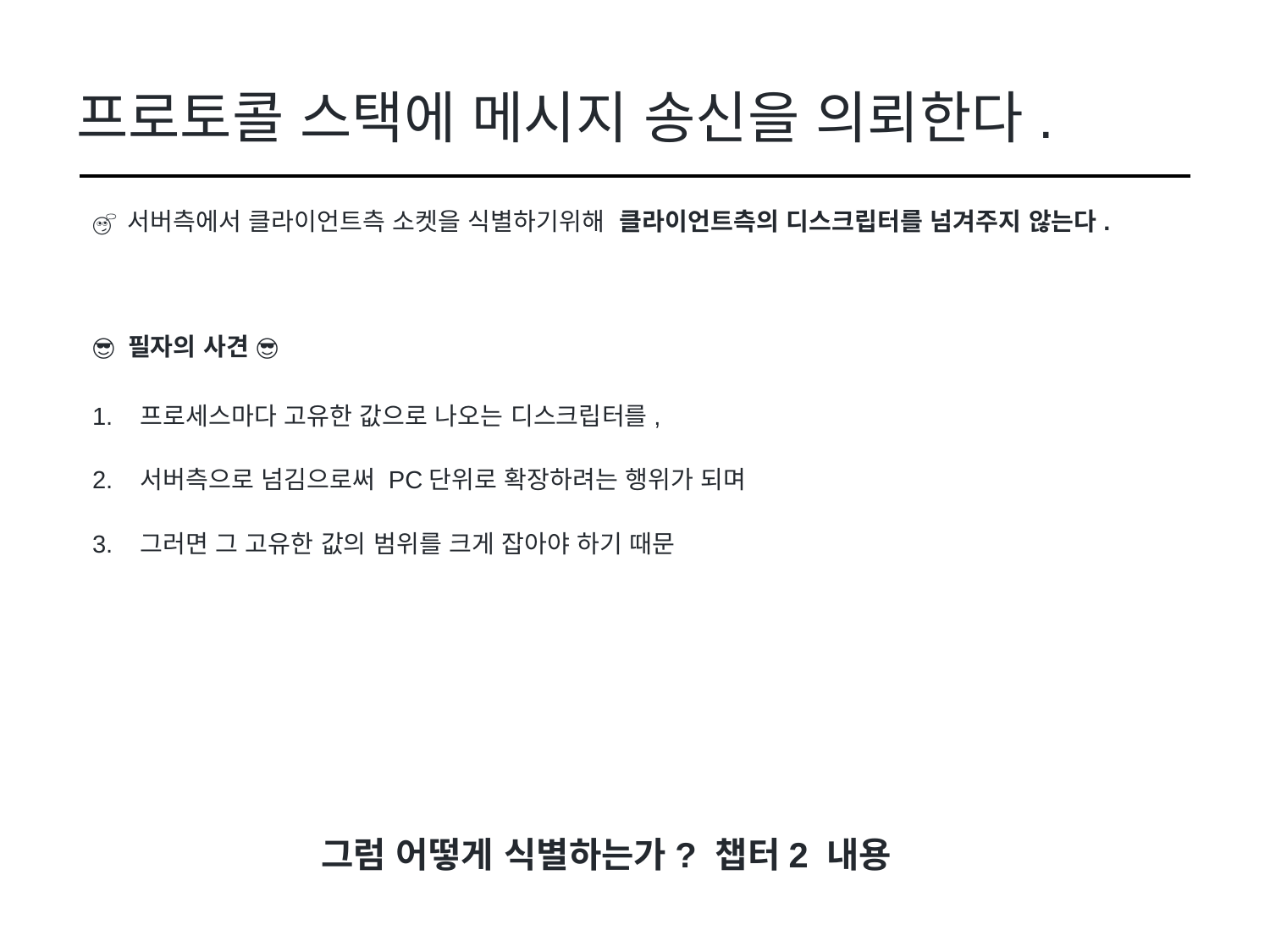

# 프로토콜 스택에 메시지 송신을 의뢰한다.
🤔 서버측에서 클라이언트측 소켓을 식별하기위해  클라이언트측의 디스크립터를 넘겨주지 않는다.
😎 필자의 사견 😎

프로세스마다 고유한 값으로 나오는 디스크립터를,
서버측으로 넘김으로써 PC단위로 확장하려는 행위가 되며
그러면 그 고유한 값의 범위를 크게 잡아야 하기 때문
그럼 어떻게 식별하는가? 챕터2 내용